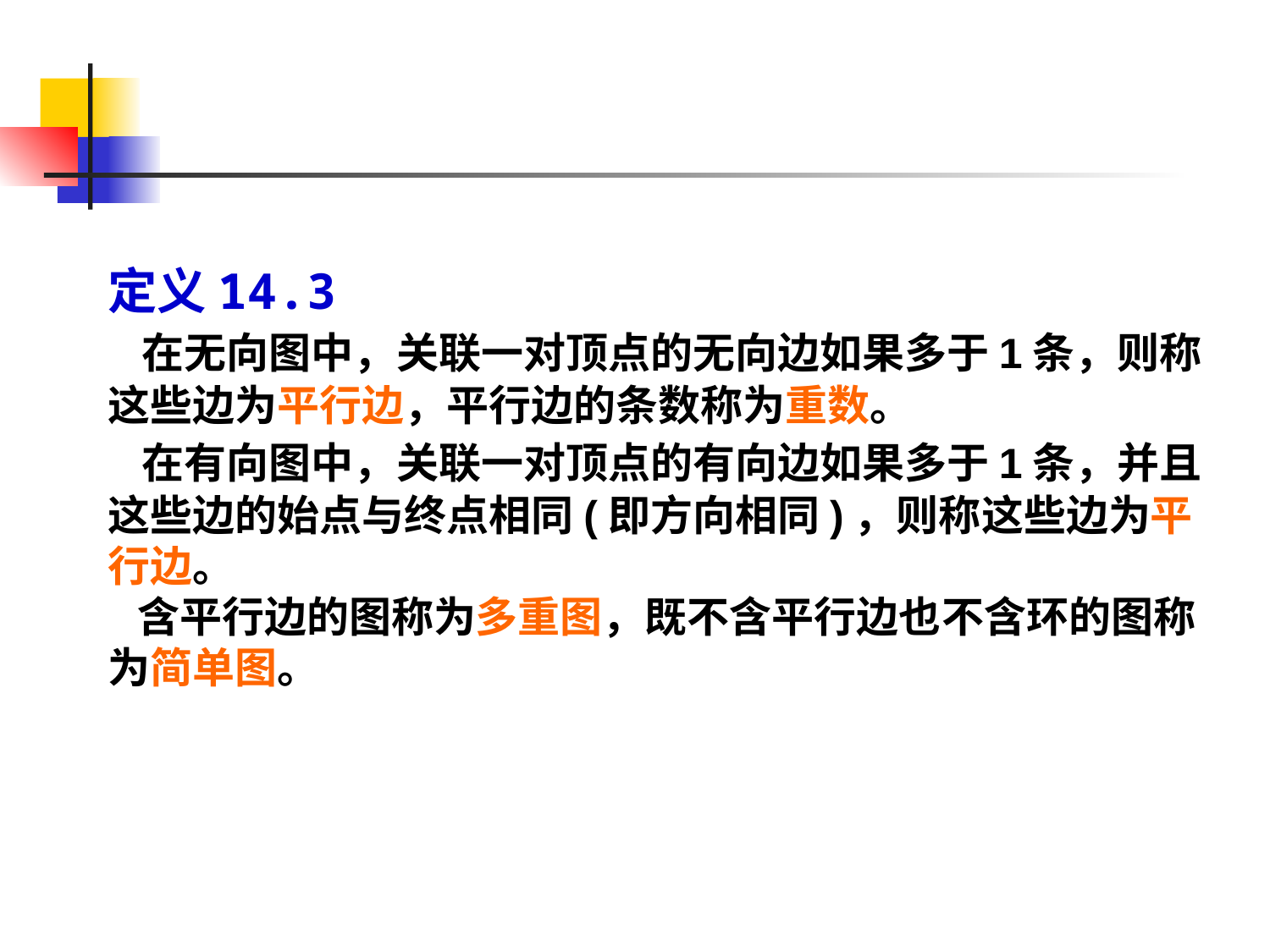

定义14.3
  在无向图中，关联一对顶点的无向边如果多于1条，则称这些边为平行边，平行边的条数称为重数。
  在有向图中，关联一对顶点的有向边如果多于1条，并且这些边的始点与终点相同(即方向相同)，则称这些边为平行边。
  含平行边的图称为多重图，既不含平行边也不含环的图称为简单图。